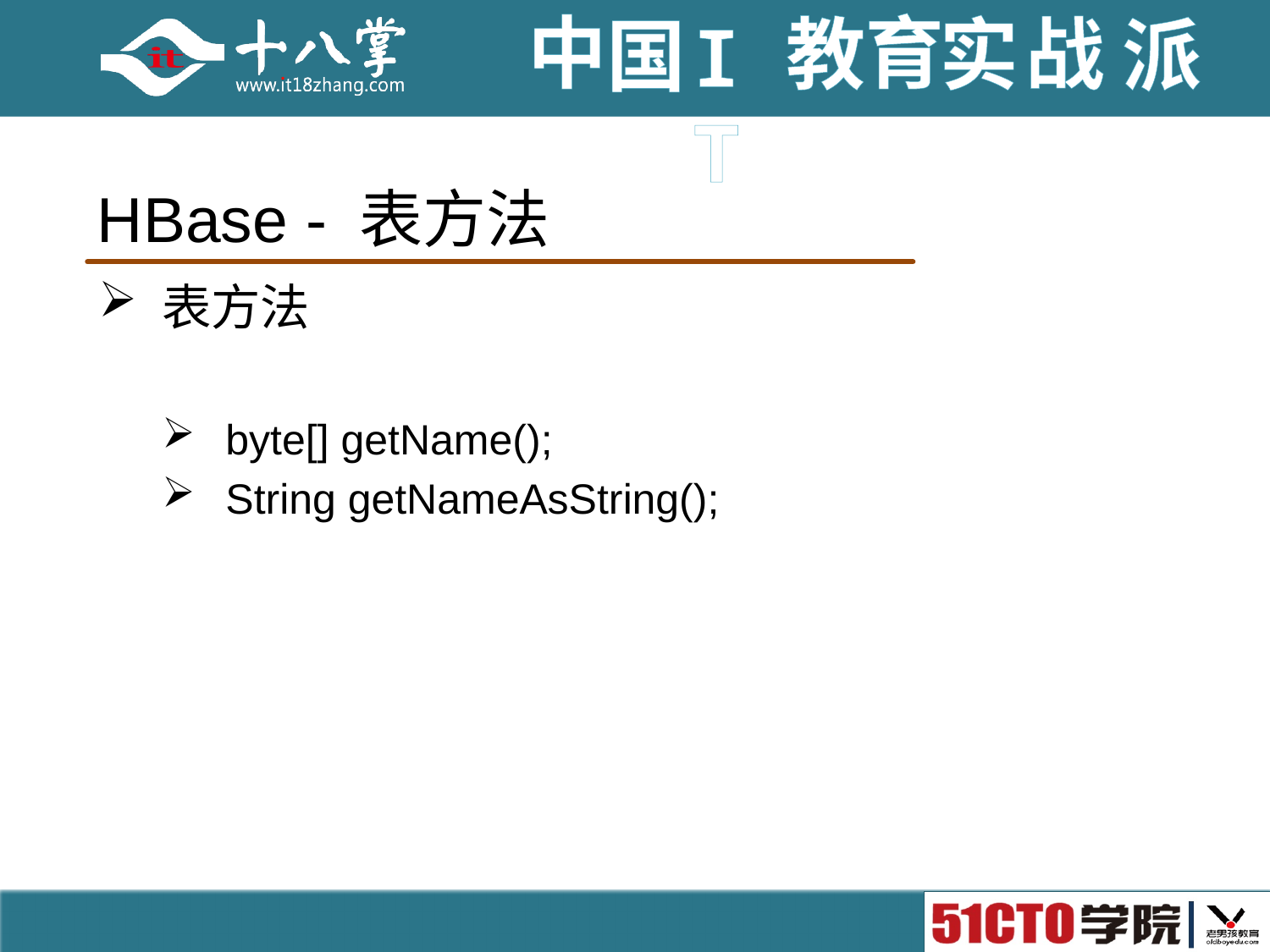

# HBase - 表方法
表方法

byte[] getName();
String getNameAsString();